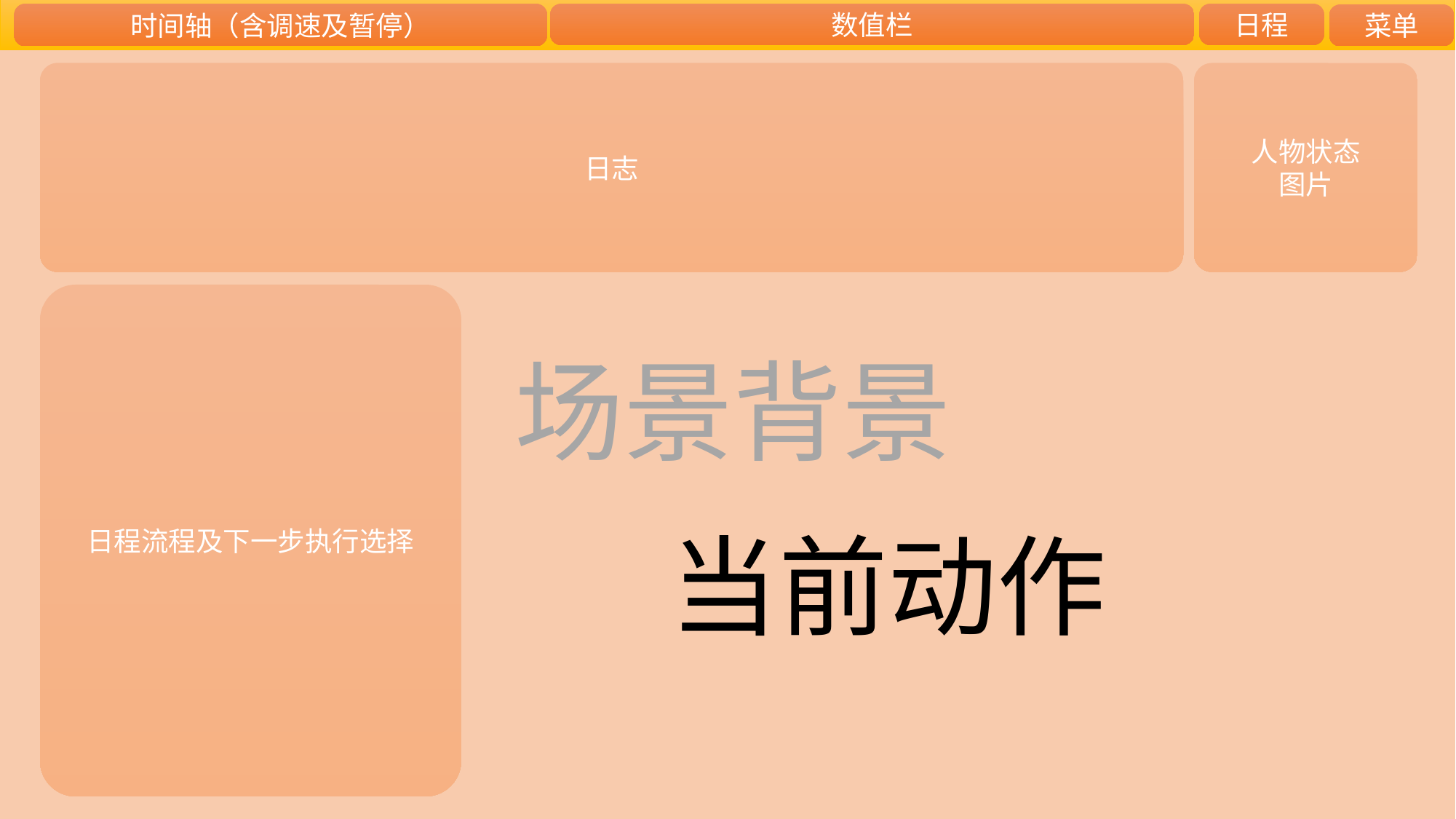

时间轴（含调速及暂停）
数值栏
日程
菜单
日志
人物状态
图片
日程流程及下一步执行选择
场景背景
当前动作